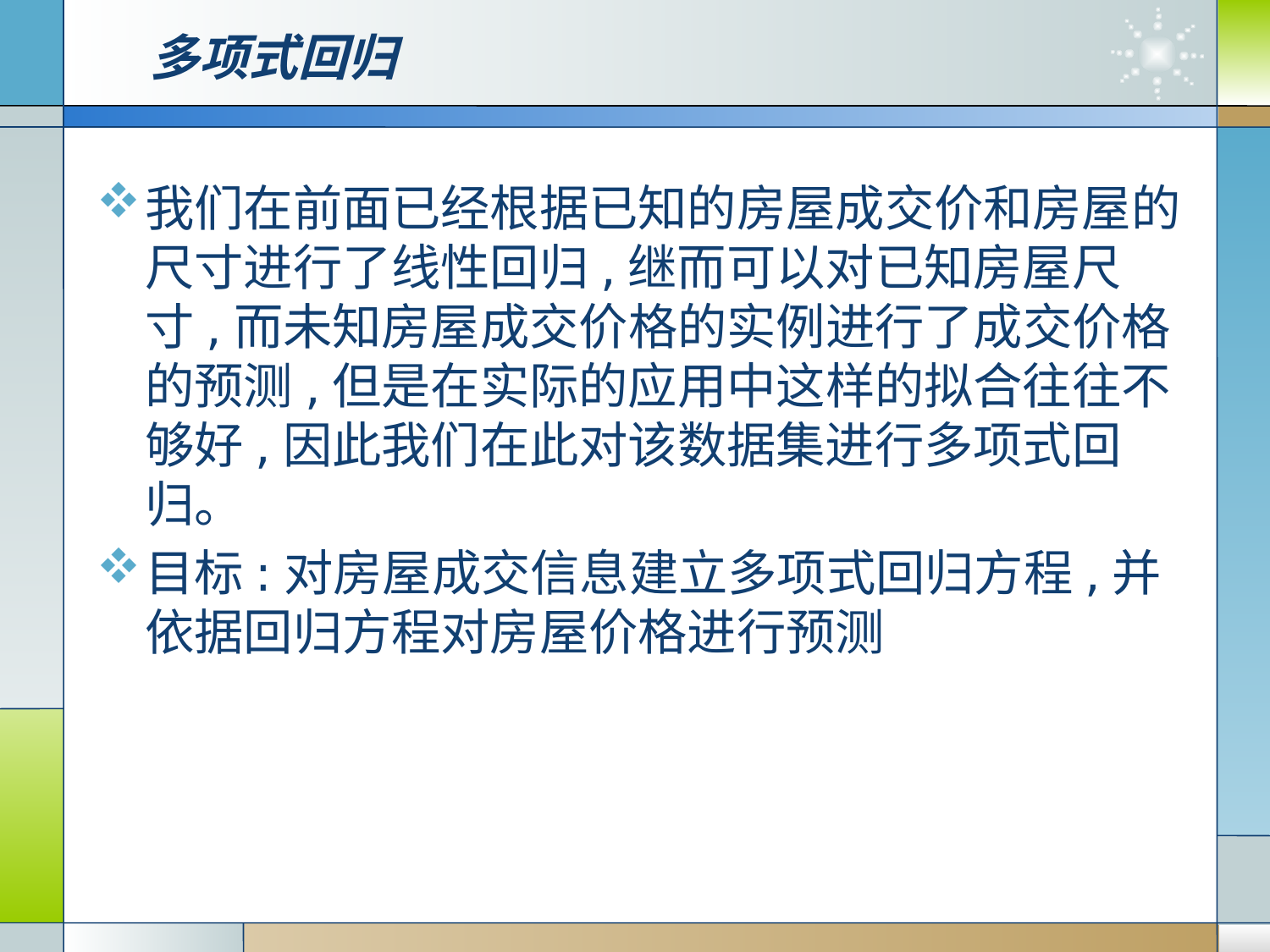

# 多项式回归
我们在前面已经根据已知的房屋成交价和房屋的尺寸进行了线性回归,继而可以对已知房屋尺寸,而未知房屋成交价格的实例进行了成交价格的预测,但是在实际的应用中这样的拟合往往不够好,因此我们在此对该数据集进行多项式回归。
目标:对房屋成交信息建立多项式回归方程,并依据回归方程对房屋价格进行预测

27